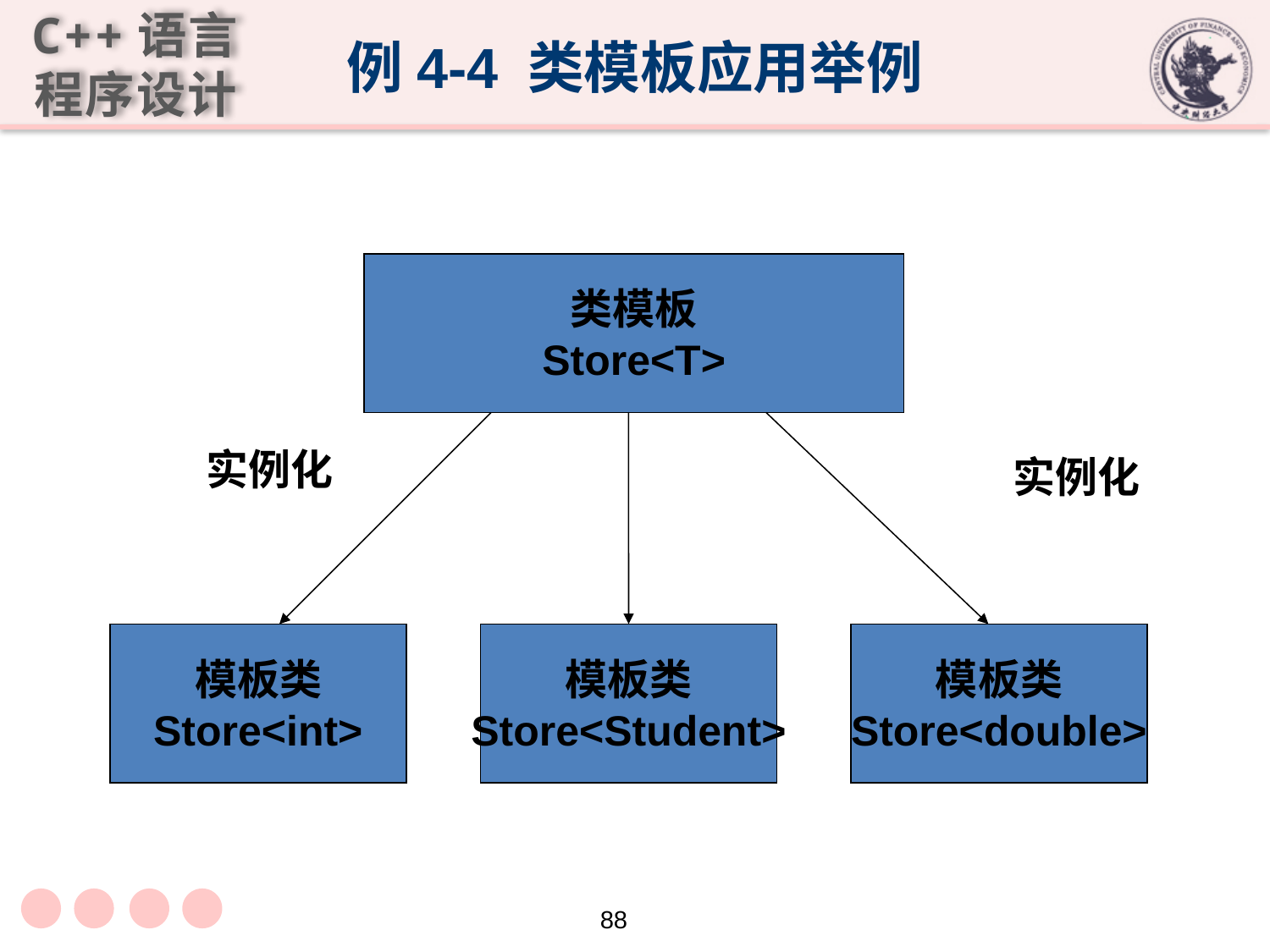

例4-4 类模板应用举例
类模板
Store<T>

实例化
实例化
模板类
Store<int>
模板类
Store<Student>
模板类
Store<double>
88